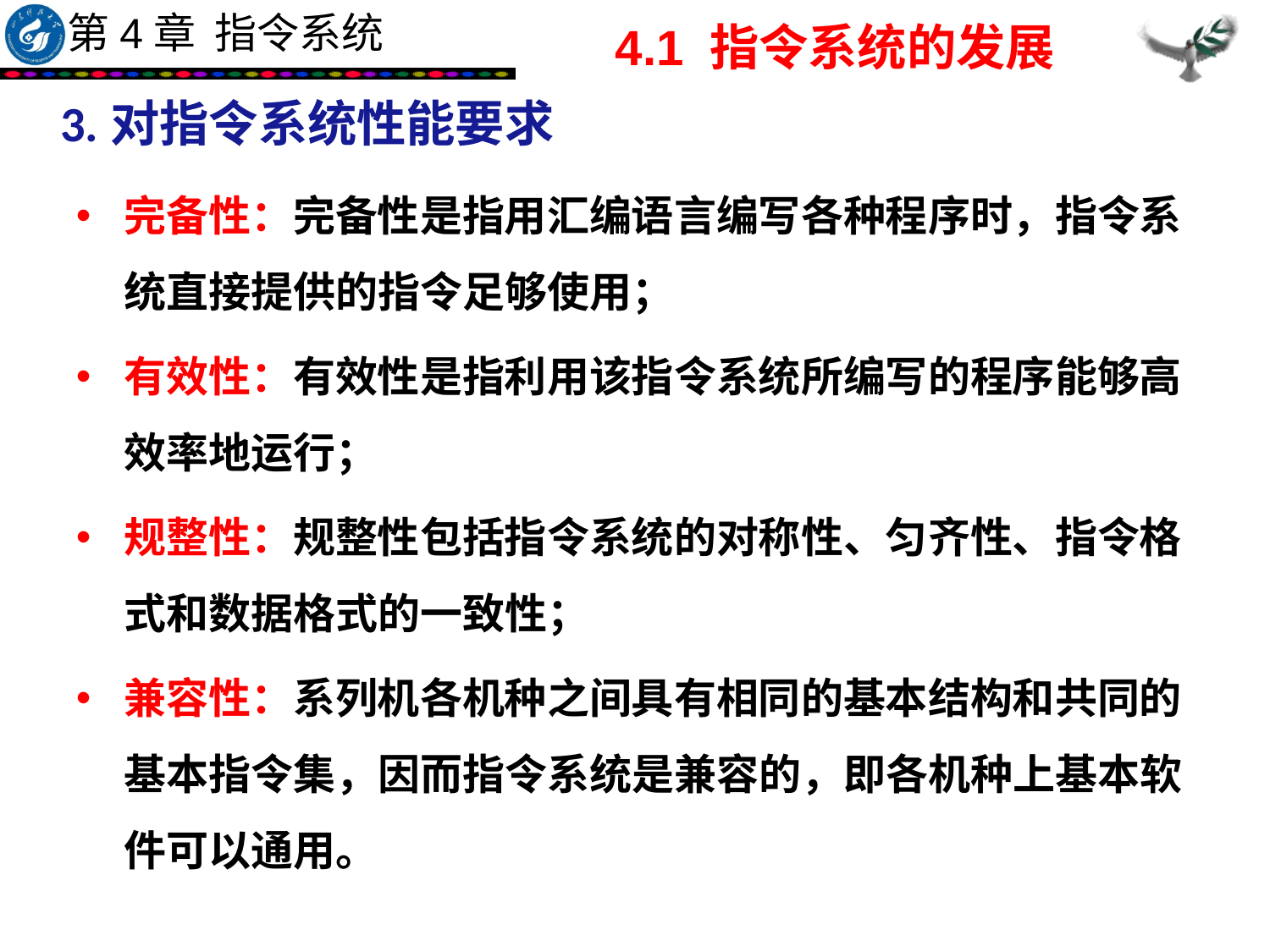

4.1 指令系统的发展
3.对指令系统性能要求
完备性：完备性是指用汇编语言编写各种程序时，指令系统直接提供的指令足够使用；
有效性：有效性是指利用该指令系统所编写的程序能够高效率地运行；
规整性：规整性包括指令系统的对称性、匀齐性、指令格式和数据格式的一致性；
兼容性：系列机各机种之间具有相同的基本结构和共同的基本指令集，因而指令系统是兼容的，即各机种上基本软件可以通用。